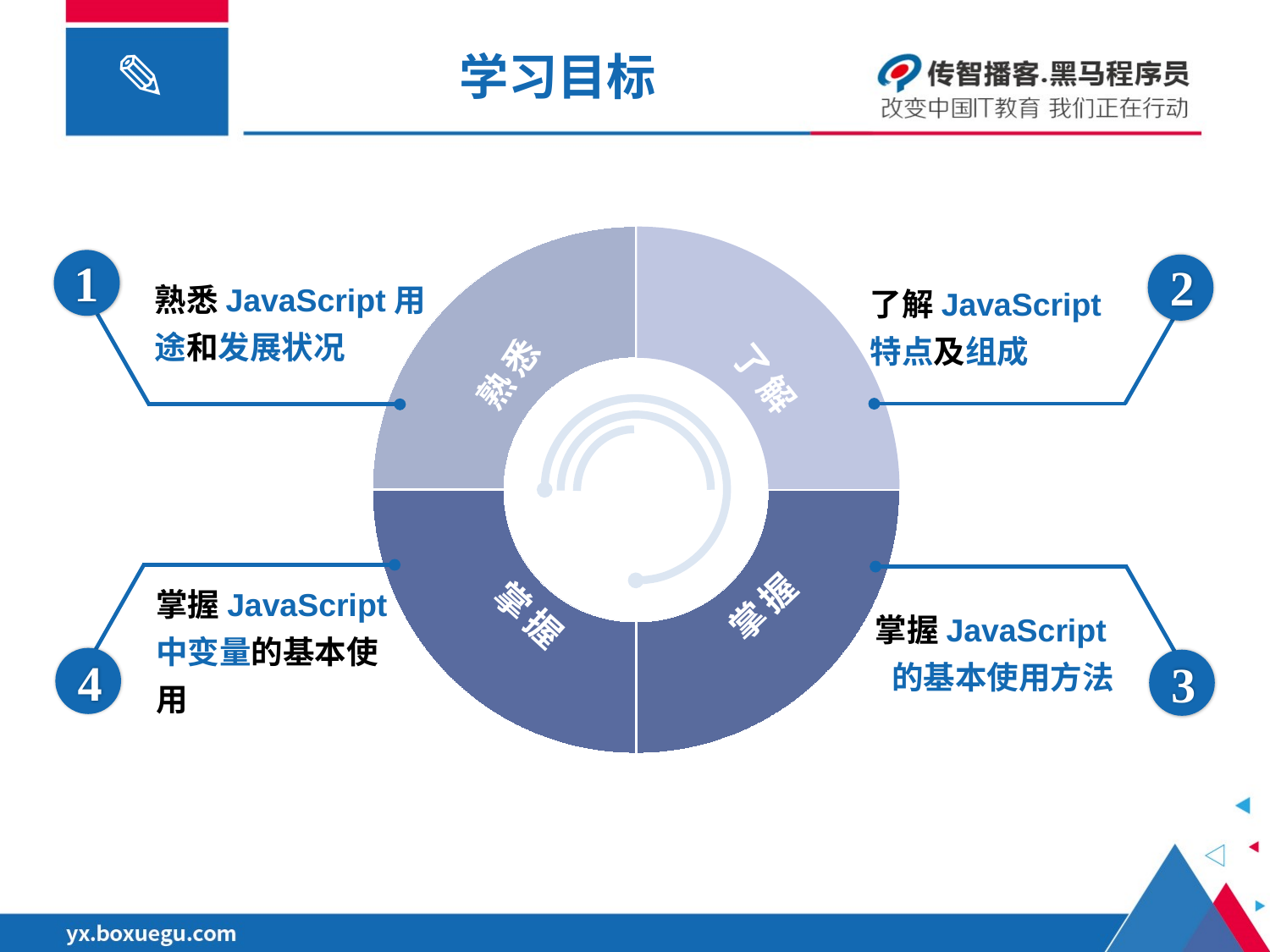

# 学习目标

### Chart

| Category | 销售额 |
|---|---|
| 熟悉知识 | 2.0 |
| 熟悉知识 | 2.0 |
| 熟悉知识 | 2.0 |
| 熟悉知识 | 2.0 |
熟悉
了解

掌握
1

熟悉JavaScript用途和发展状况
2

了解JavaScript特点及组成
掌握JavaScript中变量的基本使用
4

3

掌握JavaScript的基本使用方法